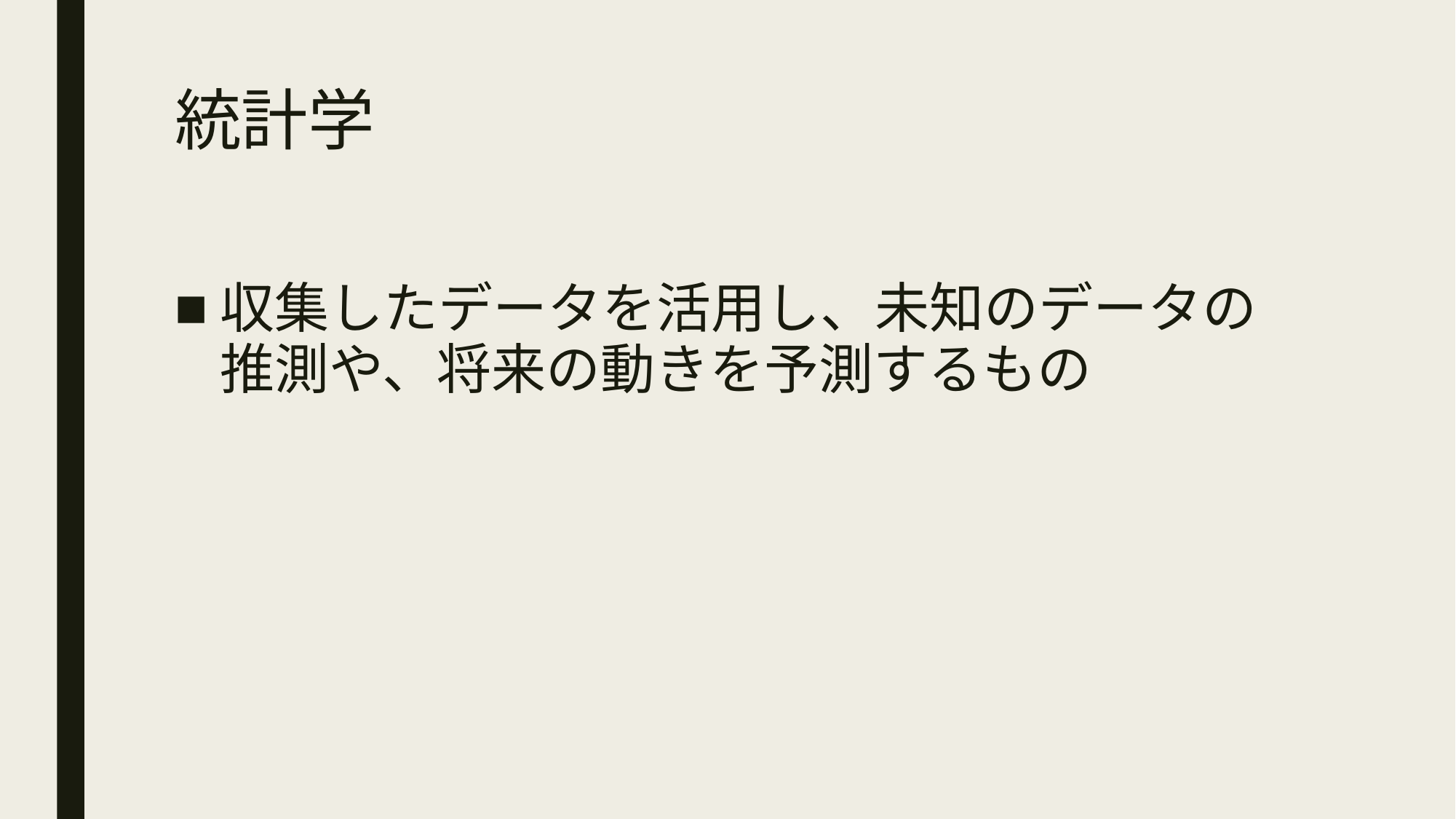

# 統計学
収集したデータを活用し、未知のデータの推測や、将来の動きを予測するもの